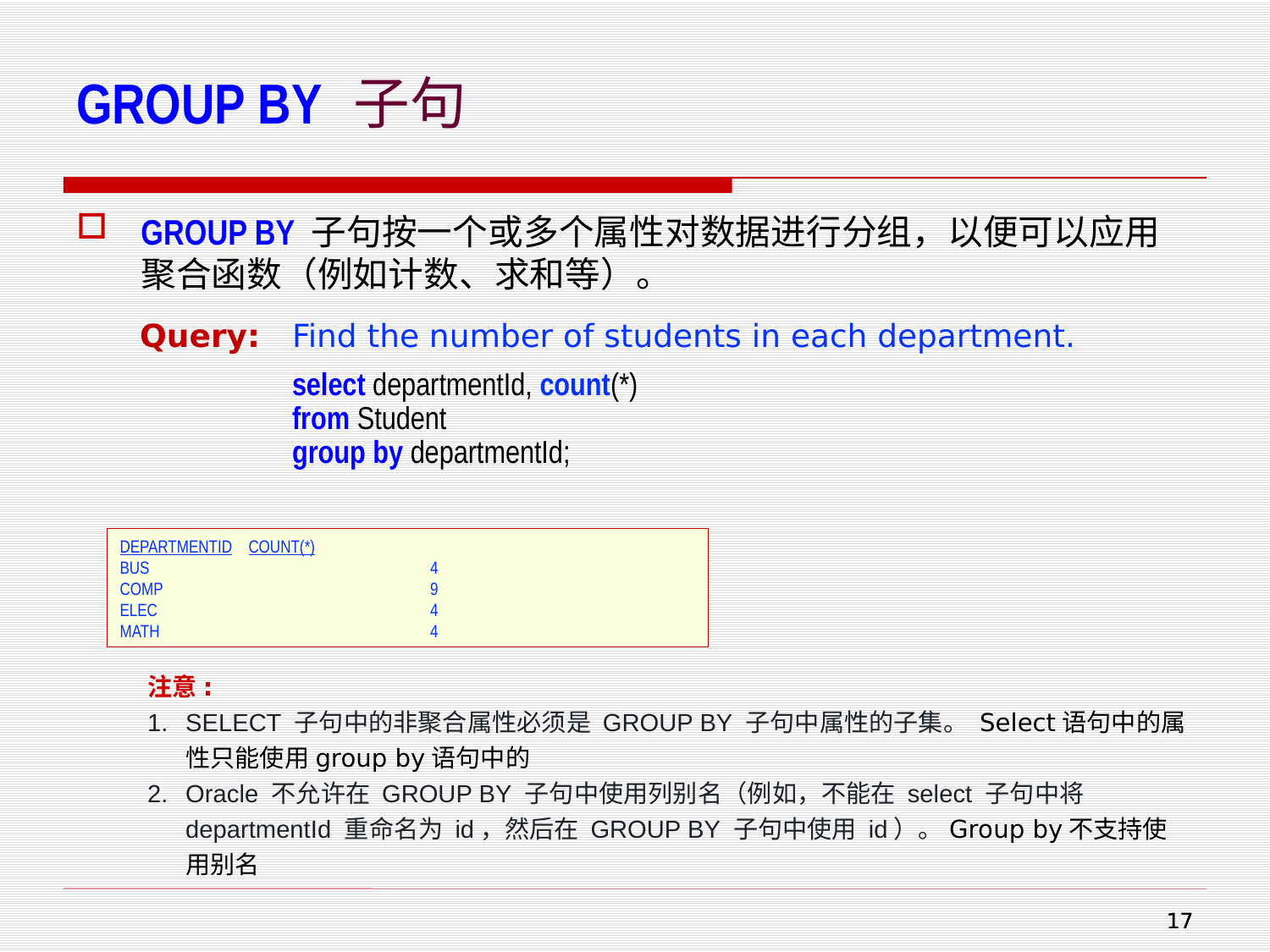

# GROUP BY 子句
GROUP BY 子句按一个或多个属性对数据进行分组，以便可以应用聚合函数（例如计数、求和等）。
Query:	Find the number of students in each department.
select departmentId, count(*)
from Student
group by departmentId;
DEPARTMENTID	COUNT(*)
BUS 	4
COMP	9
ELEC	4
MATH	4
注意:
SELECT 子句中的非聚合属性必须是 GROUP BY 子句中属性的子集。 Select语句中的属性只能使用group by语句中的
Oracle 不允许在 GROUP BY 子句中使用列别名（例如，不能在 select 子句中将 departmentId 重命名为 id，然后在 GROUP BY 子句中使用 id）。Group by不支持使用别名
17
17